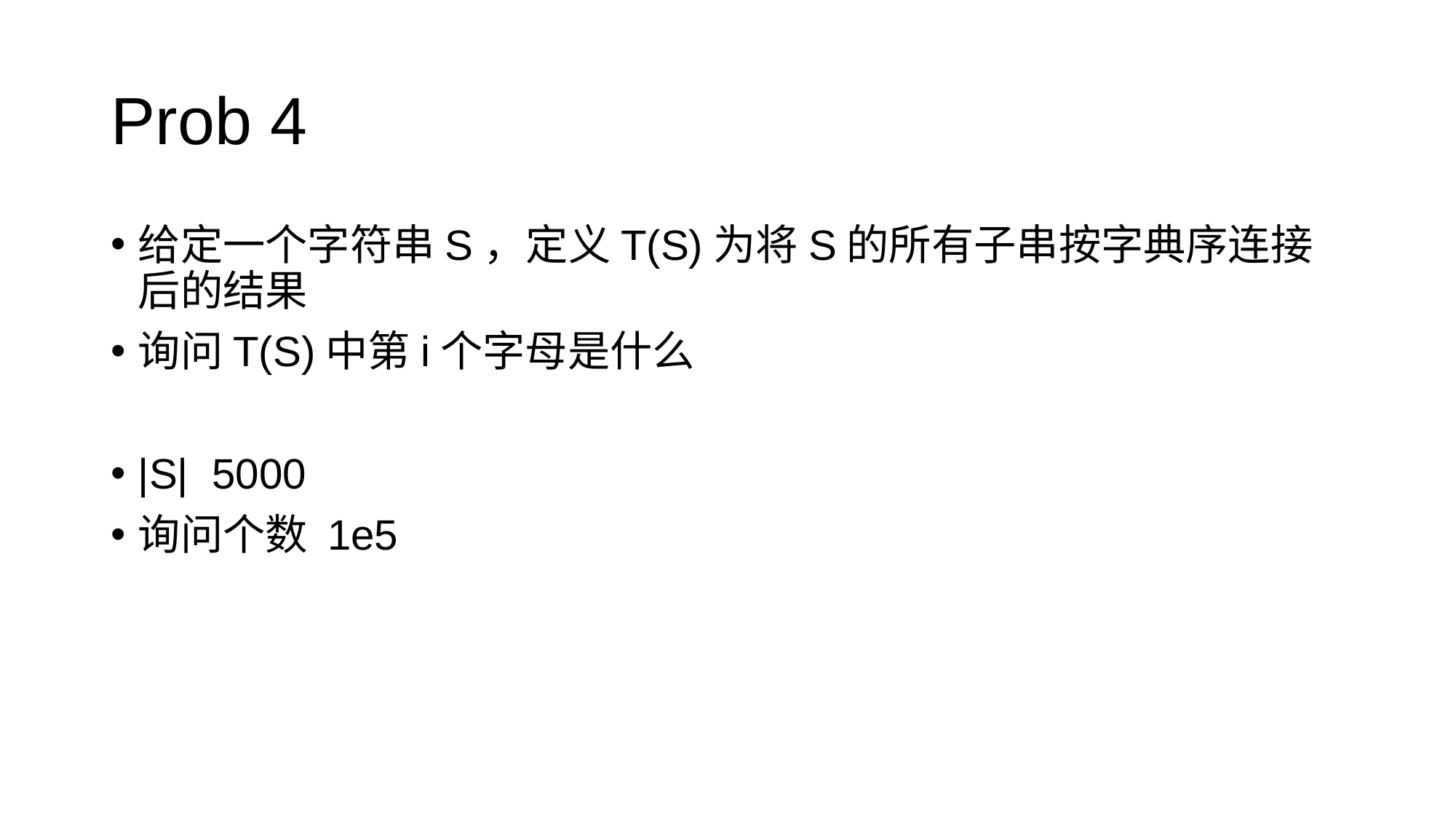

# Prob 4
给定一个字符串S，定义T(S)为将S的所有子串按字典序连接后的结果
询问T(S)中第i个字母是什么

|S|  5000
询问个数 1e5